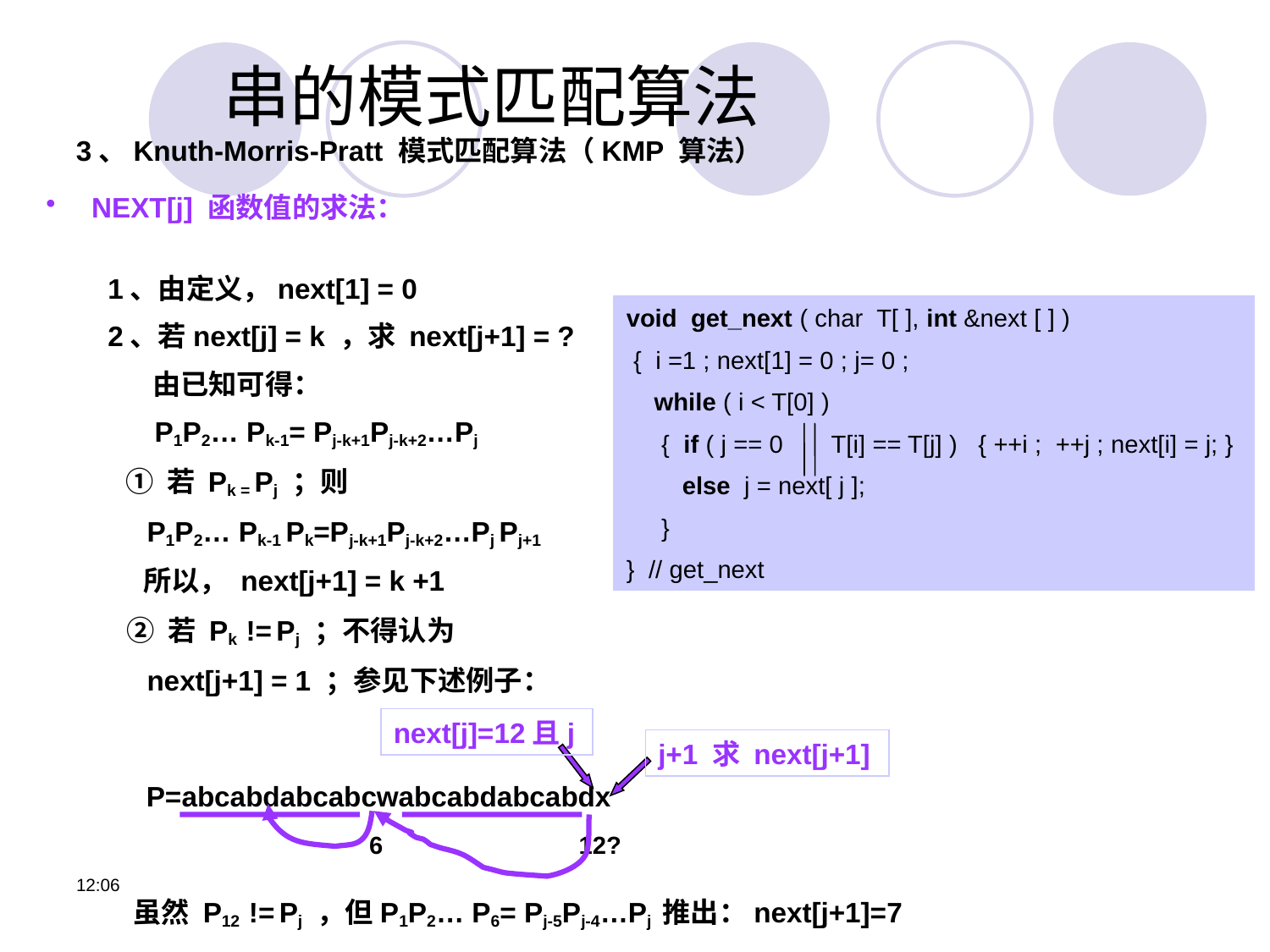

# 串的模式匹配算法
3、Knuth-Morris-Pratt 模式匹配算法（KMP 算法）
  NEXT[j] 函数值的求法：
1、由定义，next[1] = 0
2、若next[j] = k ，求 next[j+1] = ?
      由已知可得：
      P1P2… Pk-1= Pj-k+1Pj-k+2…Pj
     ① 若 Pk = Pj ；则
     P1P2… Pk-1 Pk=Pj-k+1Pj-k+2…Pj Pj+1
        所以， next[j+1] = k +1
   ② 若 Pk  != Pj ；不得认为
     next[j+1] = 1 ；参见下述例子：
void  get_next ( char  T[ ], int &next [ ] )
 {  i =1 ; next[1] = 0 ; j= 0 ;
    while ( i < T[0] )
     {  if ( j == 0       T[i] == T[j] )   { ++i ;  ++j ; next[i] = j; }
        else  j = next[ j ];
     }
}  // get_next

next[j]=12且j
j+1 求 next[j+1]

         P=abcabdabcabcwabcabdabcabdx
                                          6                         12?

12:06
        虽然 P12  != Pj ，但P1P2… P6= Pj-5Pj-4…Pj 推出：next[j+1]=7